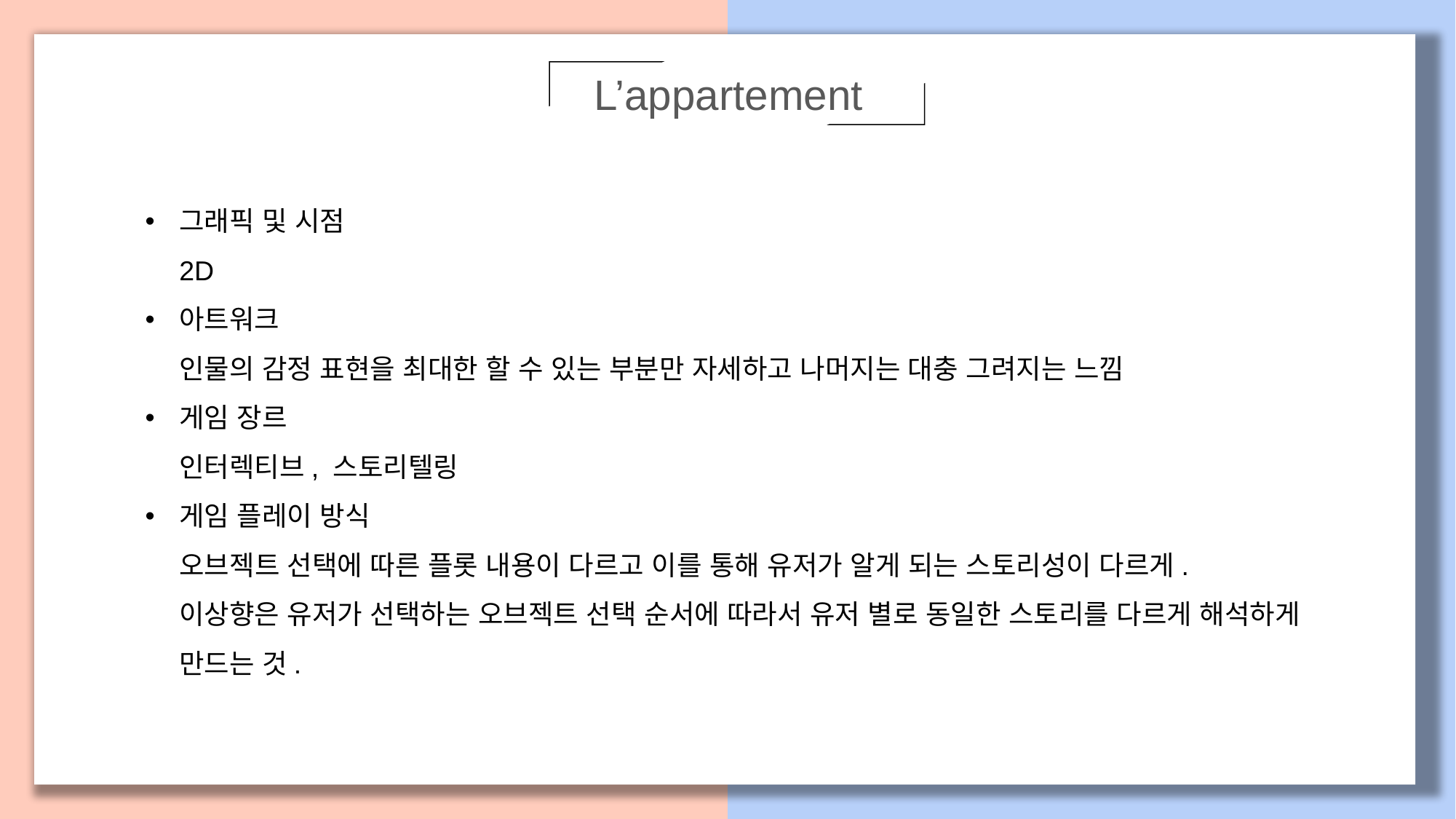

L’appartement

그래픽 및 시점
2D
아트워크
인물의 감정 표현을 최대한 할 수 있는 부분만 자세하고 나머지는 대충 그려지는 느낌
게임 장르
인터렉티브, 스토리텔링
게임 플레이 방식
오브젝트 선택에 따른 플롯 내용이 다르고 이를 통해 유저가 알게 되는 스토리성이 다르게.
이상향은 유저가 선택하는 오브젝트 선택 순서에 따라서 유저 별로 동일한 스토리를 다르게 해석하게 만드는 것.